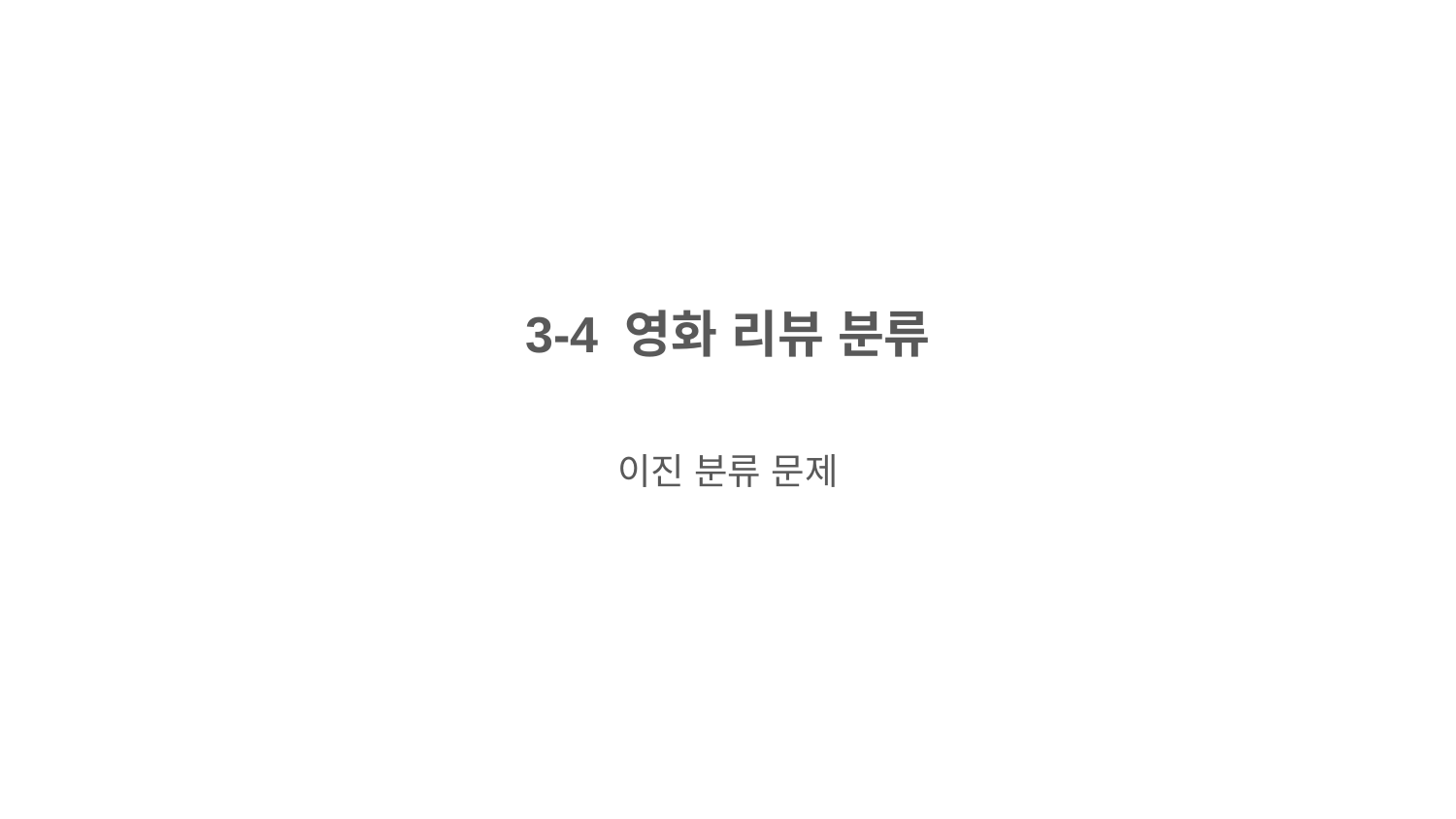

# 3-4 영화 리뷰 분류
이진 분류 문제